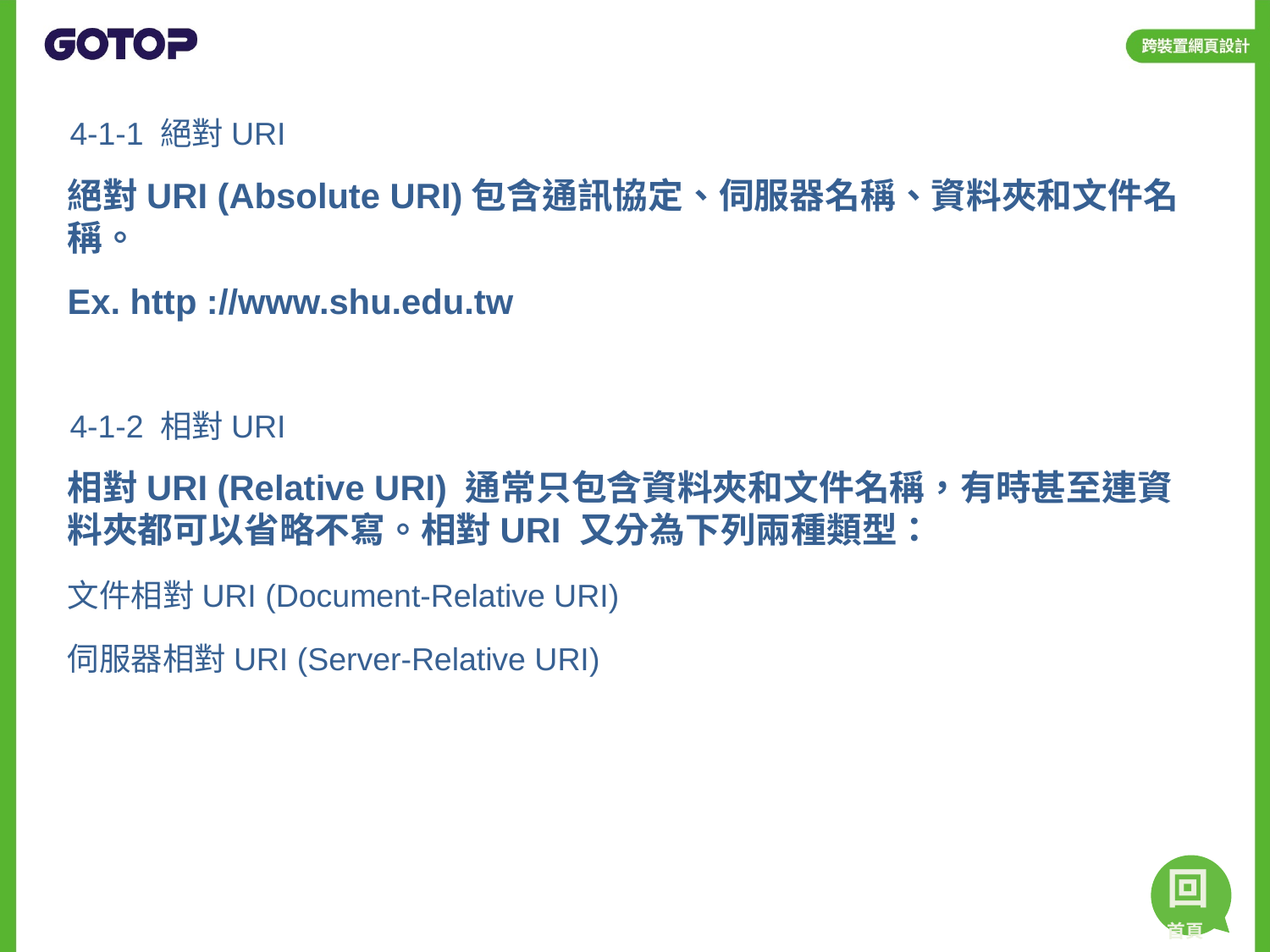

4-1-1 絕對URI
絕對URI (Absolute URI)包含通訊協定、伺服器名稱、資料夾和文件名稱。
Ex. http ://www.shu.edu.tw

4-1-2 相對URI
相對URI (Relative URI) 通常只包含資料夾和文件名稱，有時甚至連資料夾都可以省略不寫。相對URI 又分為下列兩種類型：
文件相對URI (Document-Relative URI)
伺服器相對URI (Server-Relative URI)